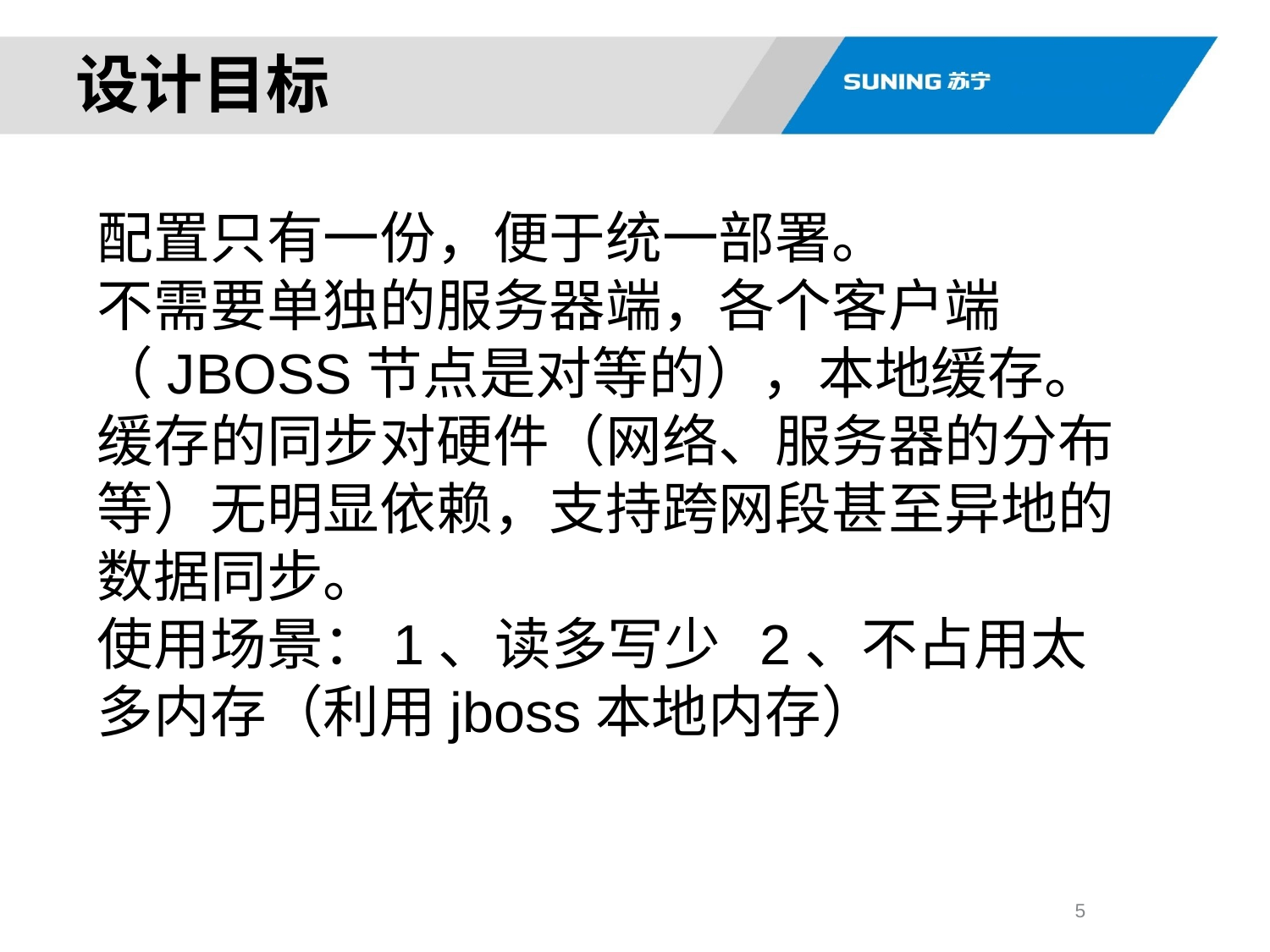

# 设计目标
配置只有一份，便于统一部署。
不需要单独的服务器端，各个客户端（JBOSS节点是对等的），本地缓存。
缓存的同步对硬件（网络、服务器的分布等）无明显依赖，支持跨网段甚至异地的数据同步。
使用场景：1、读多写少  2、不占用太多内存（利用jboss本地内存）